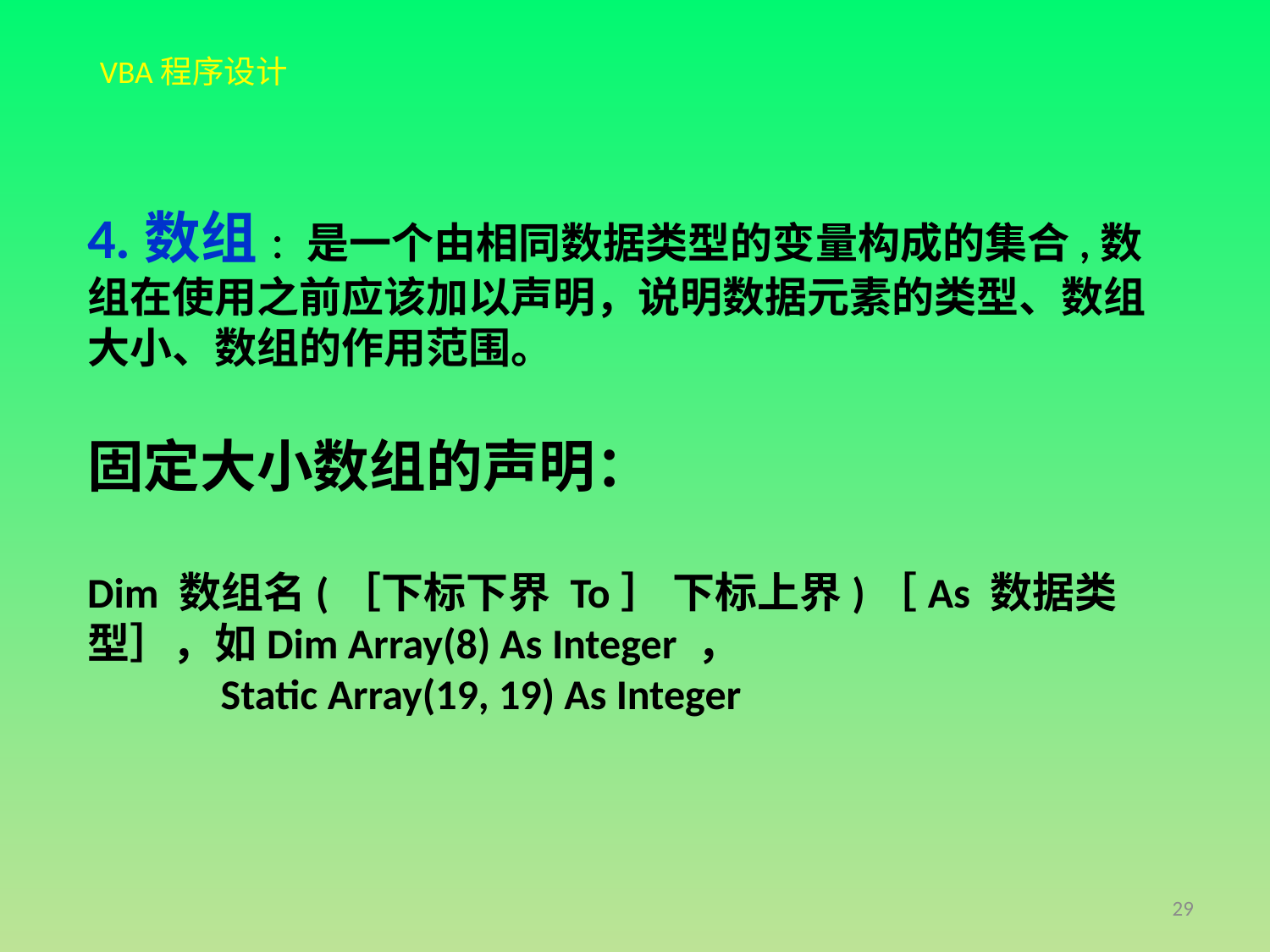

4.数组: 是一个由相同数据类型的变量构成的集合,数组在使用之前应该加以声明，说明数据元素的类型、数组大小、数组的作用范围。

固定大小数组的声明：

Dim 数组名(［下标下界 To］ 下标上界)［As 数据类型］，如Dim Array(8) As Integer ，
              Static Array(19, 19) As Integer
29